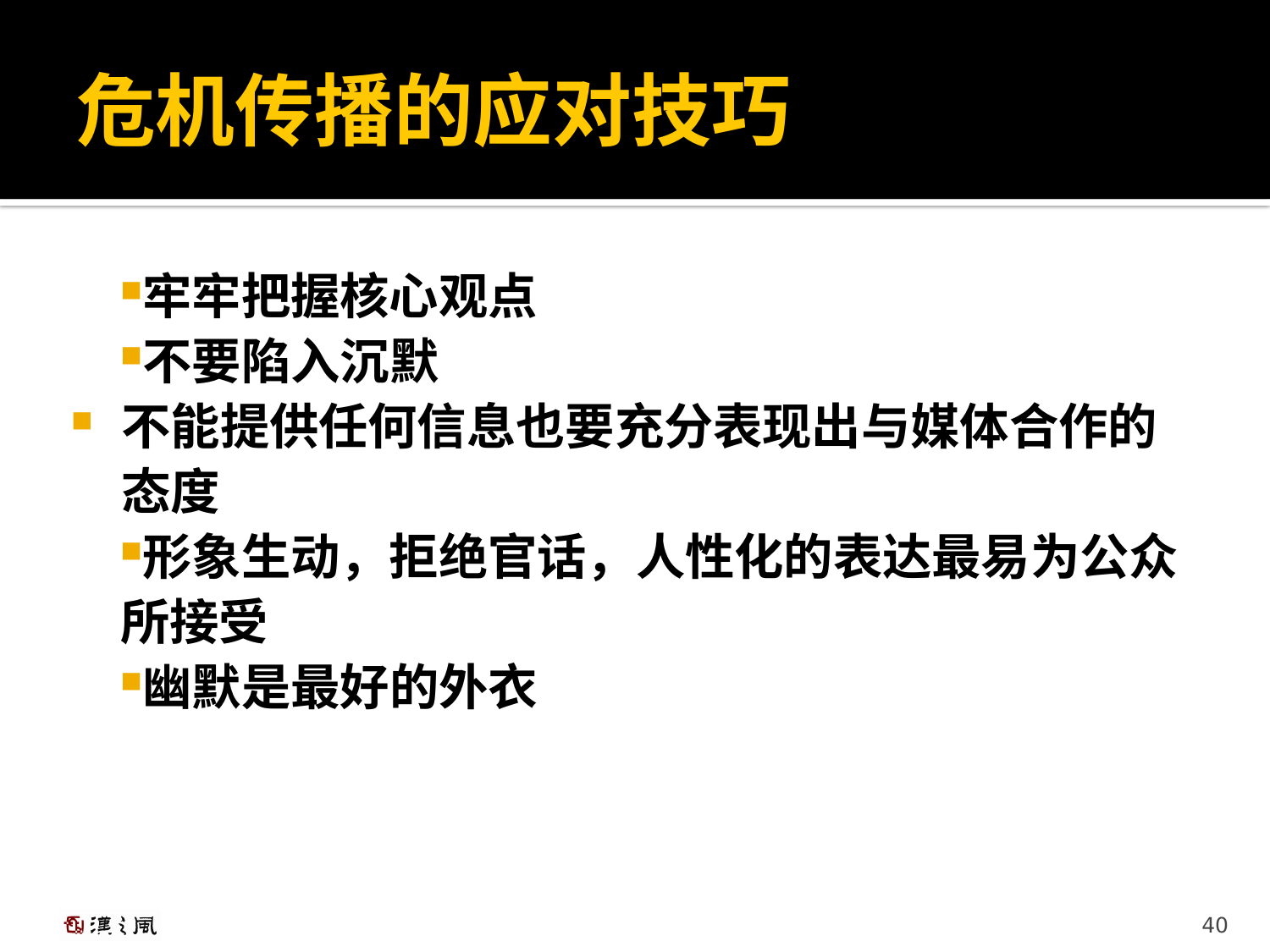

# 危机传播的应对技巧
牢牢把握核心观点
不要陷入沉默
不能提供任何信息也要充分表现出与媒体合作的态度
形象生动，拒绝官话，人性化的表达最易为公众
所接受
幽默是最好的外衣
40